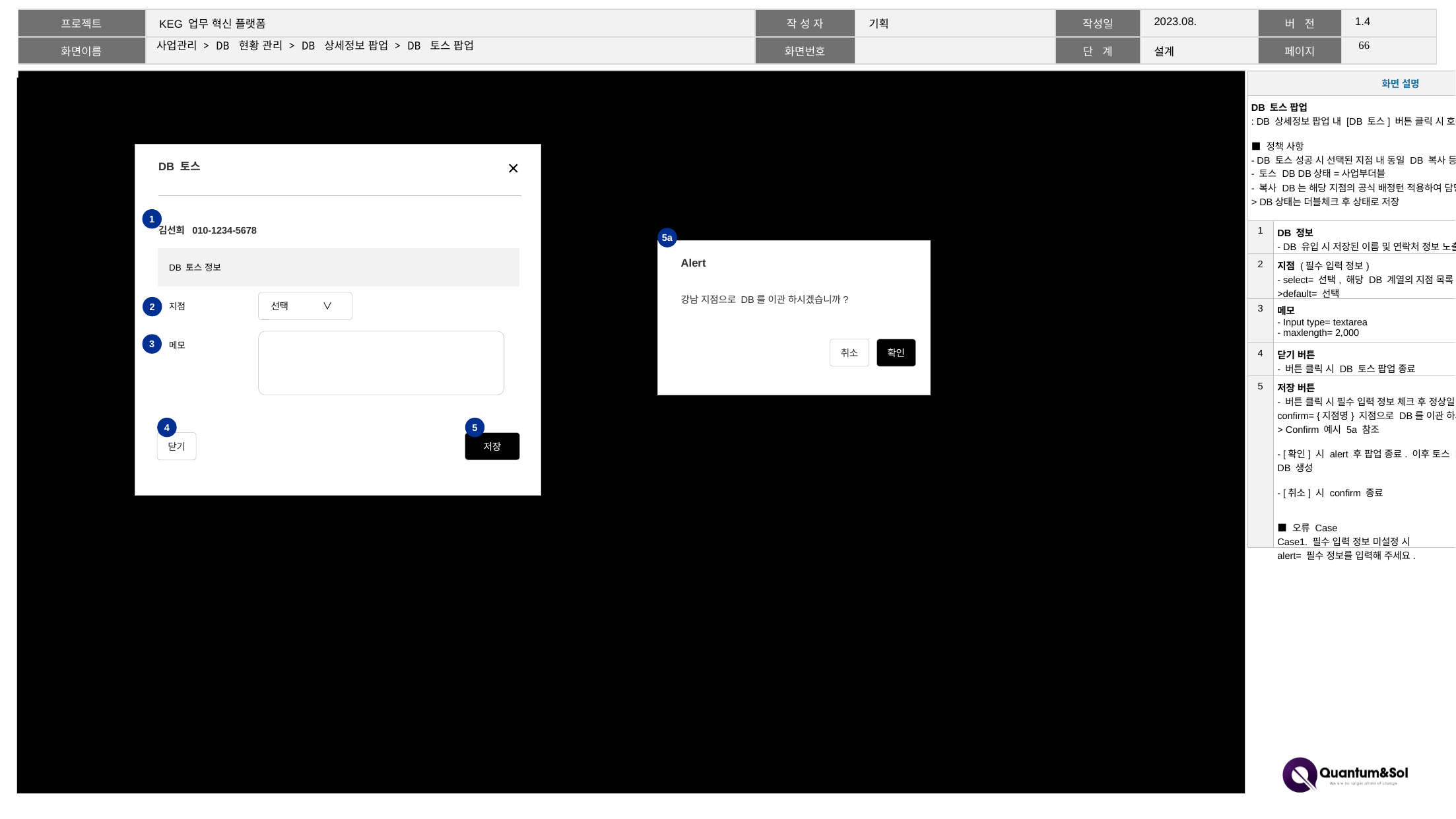

V0.5-240205
DB 토스 팝업 추가
66

# 사업관리 > DB 현황 관리 > DB 상세정보 팝업 > DB 토스 팝업
| 화면 설명 |  |
| --- | --- |
| DB 토스 팝업 : DB 상세정보 팝업 내 [DB 토스] 버튼 클릭 시 호출 ■ 정책 사항 - DB 토스 성공 시 선택된 지점 내 동일 DB 복사 등록 - 토스 DB DB상태=사업부더블 - 복사 DB는 해당 지점의 공식 배정턴 적용하여 담당자 배정 > DB상태는 더블체크 후 상태로 저장 - 토스 DB의 출처로 광고자 매출 집계 |  |
| 1 | DB 정보 - DB 유입 시 저장된 이름 및 연락처 정보 노출 |
| 2 | 지점 (필수 입력 정보) - select= 선택, 해당 DB 계열의 지점 목록 >default= 선택 |
| 3 | 메모 - Input type= textarea - maxlength= 2,000 |
| 4 | 닫기 버튼 - 버튼 클릭 시 DB 토스 팝업 종료 |
| 5 | 저장 버튼 - 버튼 클릭 시 필수 입력 정보 체크 후 정상일 경우 confirm confirm= {지점명} 지점으로 DB를 이관 하시겠습니까? > Confirm 예시 5a 참조 - [확인] 시 alert 후 팝업 종료. 이후 토스 DB 상태 변경 및 복사 DB 생성 - [취소] 시 confirm 종료 ■ 오류 Case Case1. 필수 입력 정보 미설정 시 alert= 필수 정보를 입력해 주세요. |
DB 토스
1
김선희  010-1234-5678
5a
Alert
강남 지점으로 DB를 이관 하시겠습니까?

| DB 토스 정보 |  |  |  |
| --- | --- | --- | --- |
| 지점 |  |  |  |
| 메모 |  |  |  |
|  |  |  |  |
선택             ∨
2

3
취소
확인
4
5
닫기
저장